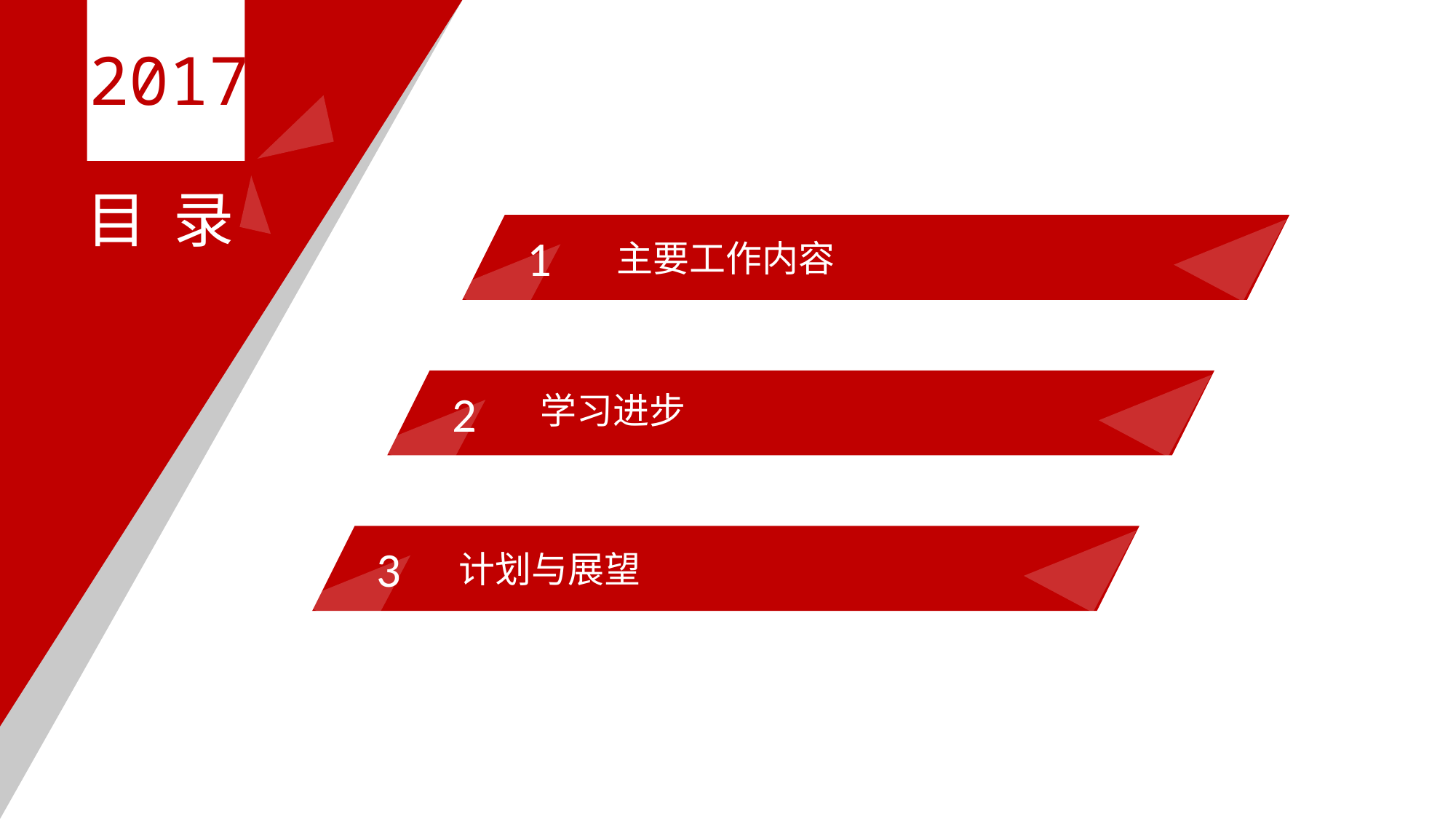

2017

目  录

1

主要工作内容

2
学习进步

3

计划与展望